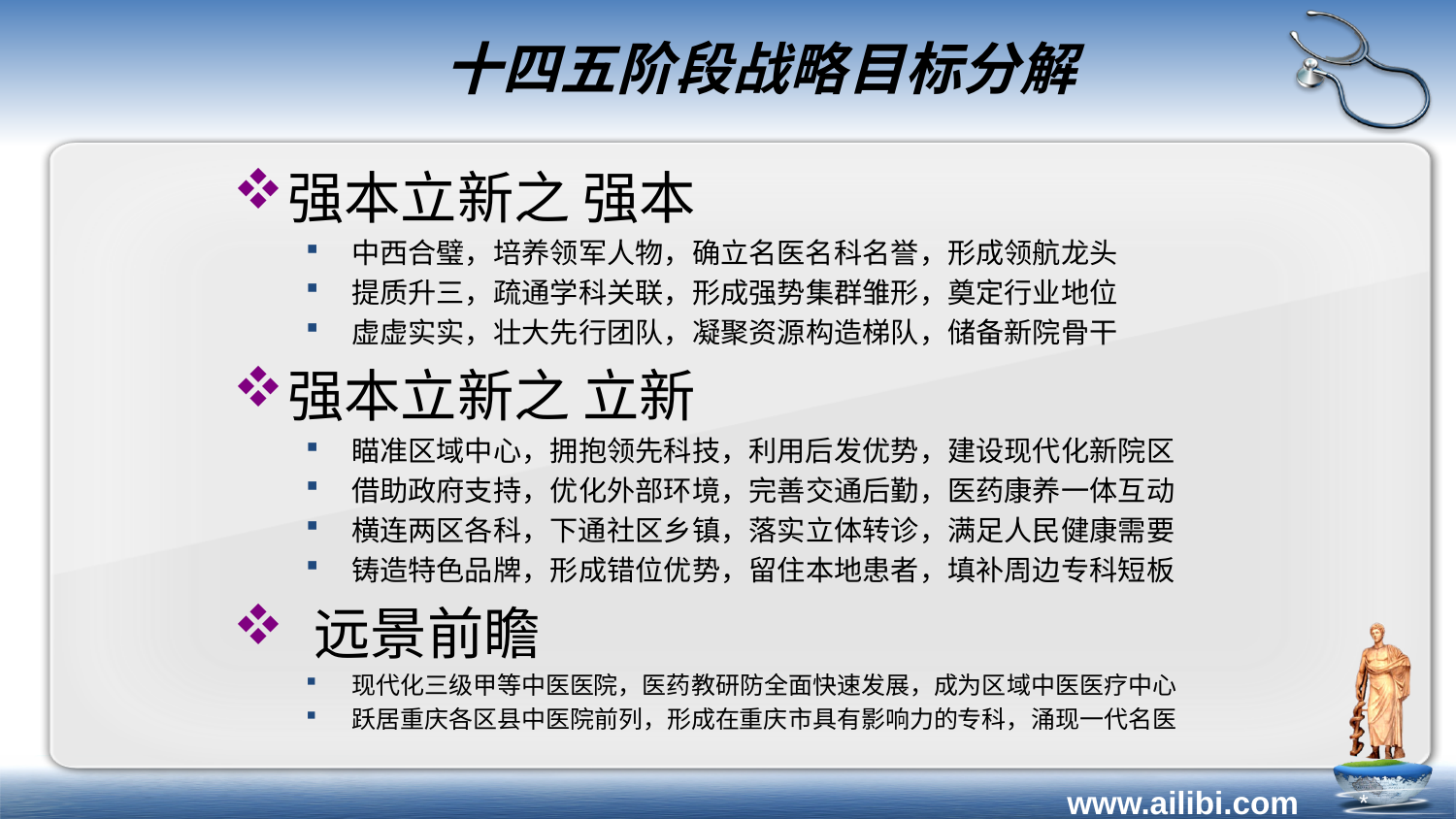

# 十四五阶段战略目标分解
强本立新之 强本
中西合璧，培养领军人物，确立名医名科名誉，形成领航龙头
提质升三，疏通学科关联，形成强势集群雏形，奠定行业地位
虚虚实实，壮大先行团队，凝聚资源构造梯队，储备新院骨干
强本立新之 立新
瞄准区域中心，拥抱领先科技，利用后发优势，建设现代化新院区
借助政府支持，优化外部环境，完善交通后勤，医药康养一体互动
横连两区各科，下通社区乡镇，落实立体转诊，满足人民健康需要
铸造特色品牌，形成错位优势，留住本地患者，填补周边专科短板
 远景前瞻
现代化三级甲等中医医院，医药教研防全面快速发展，成为区域中医医疗中心
跃居重庆各区县中医院前列，形成在重庆市具有影响力的专科，涌现一代名医
*